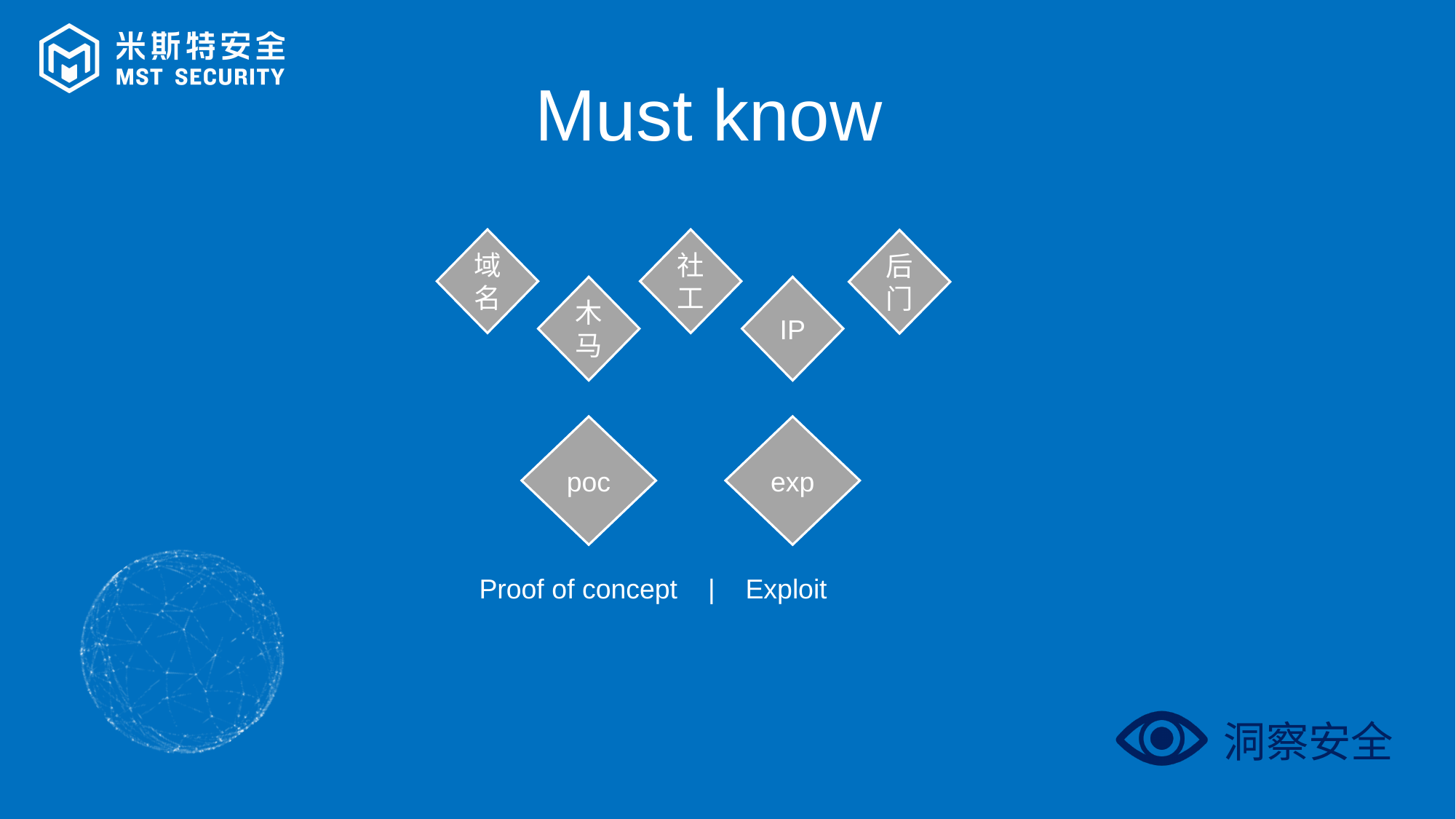

Must know
域名
社工
后门
IP
木马
poc
exp
Proof of concept    |    Exploit